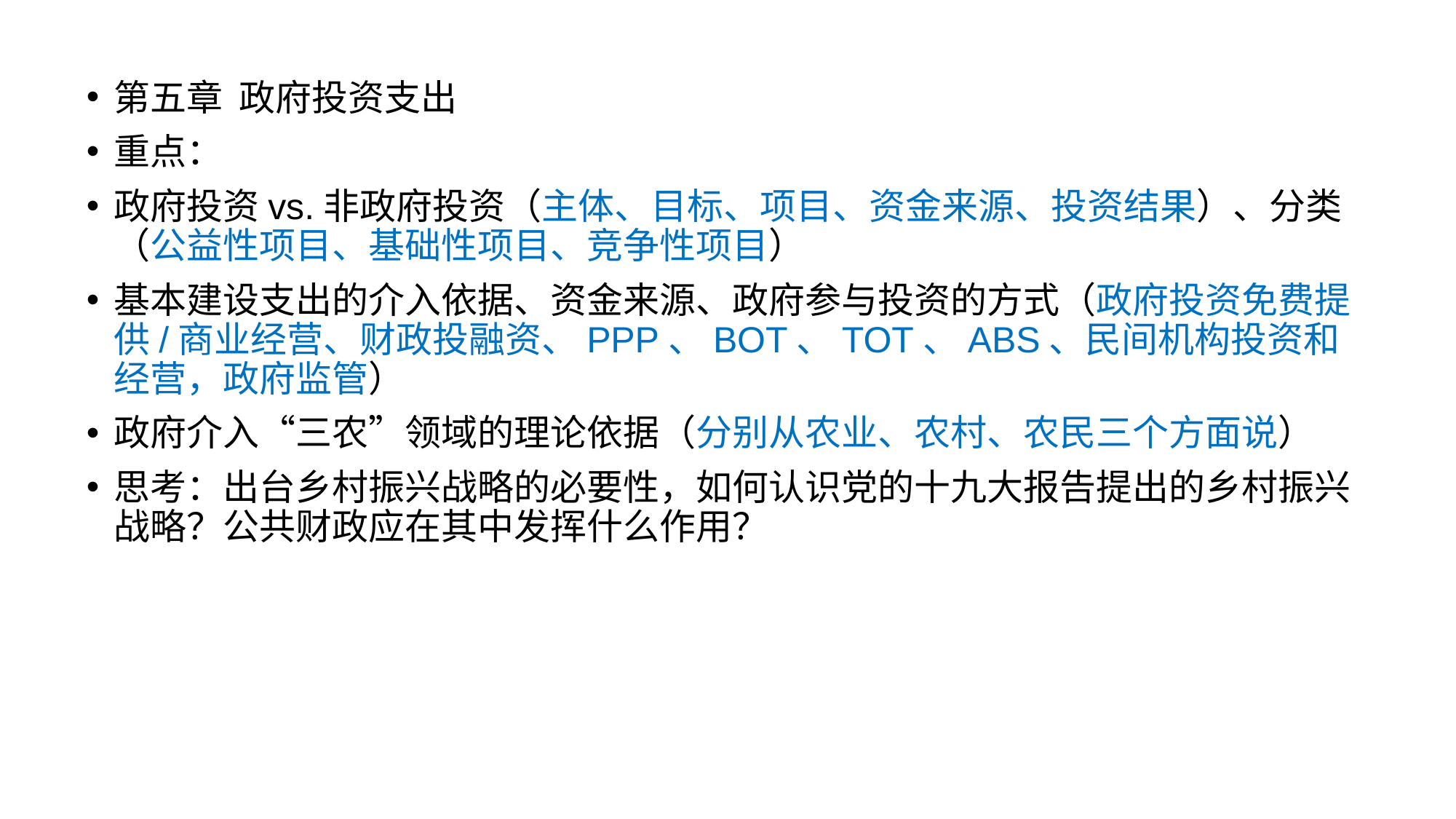

第五章  政府投资支出
重点：
政府投资vs.非政府投资（主体、目标、项目、资金来源、投资结果）、分类（公益性项目、基础性项目、竞争性项目）
基本建设支出的介入依据、资金来源、政府参与投资的方式（政府投资免费提供/商业经营、财政投融资、PPP、BOT、TOT、ABS、民间机构投资和经营，政府监管）
政府介入“三农”领域的理论依据（分别从农业、农村、农民三个方面说）
思考：出台乡村振兴战略的必要性，如何认识党的十九大报告提出的乡村振兴战略？公共财政应在其中发挥什么作用？